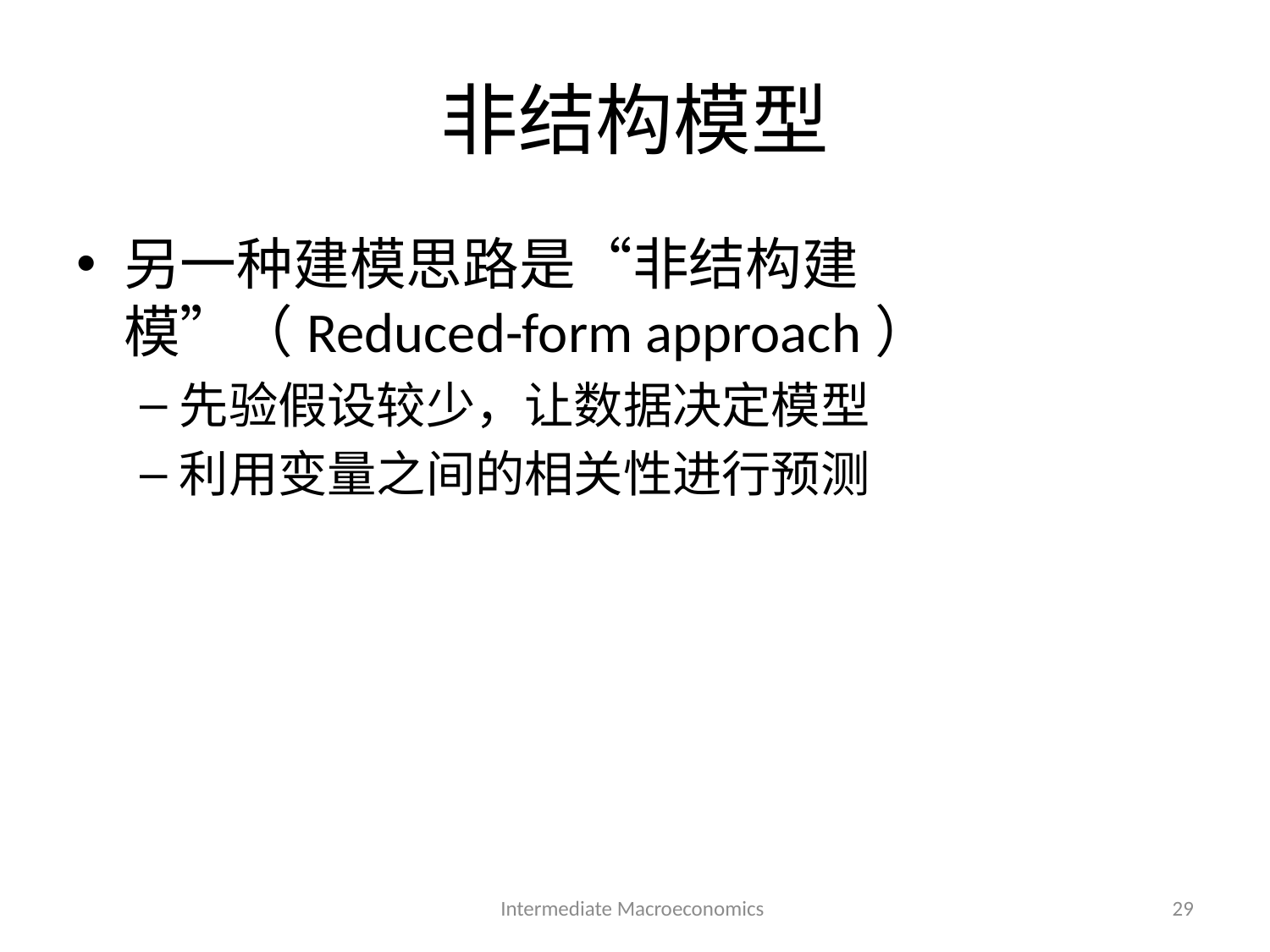

# 非结构模型
另一种建模思路是“非结构建模”（Reduced-form approach）
先验假设较少，让数据决定模型
利用变量之间的相关性进行预测

Intermediate Macroeconomics
29